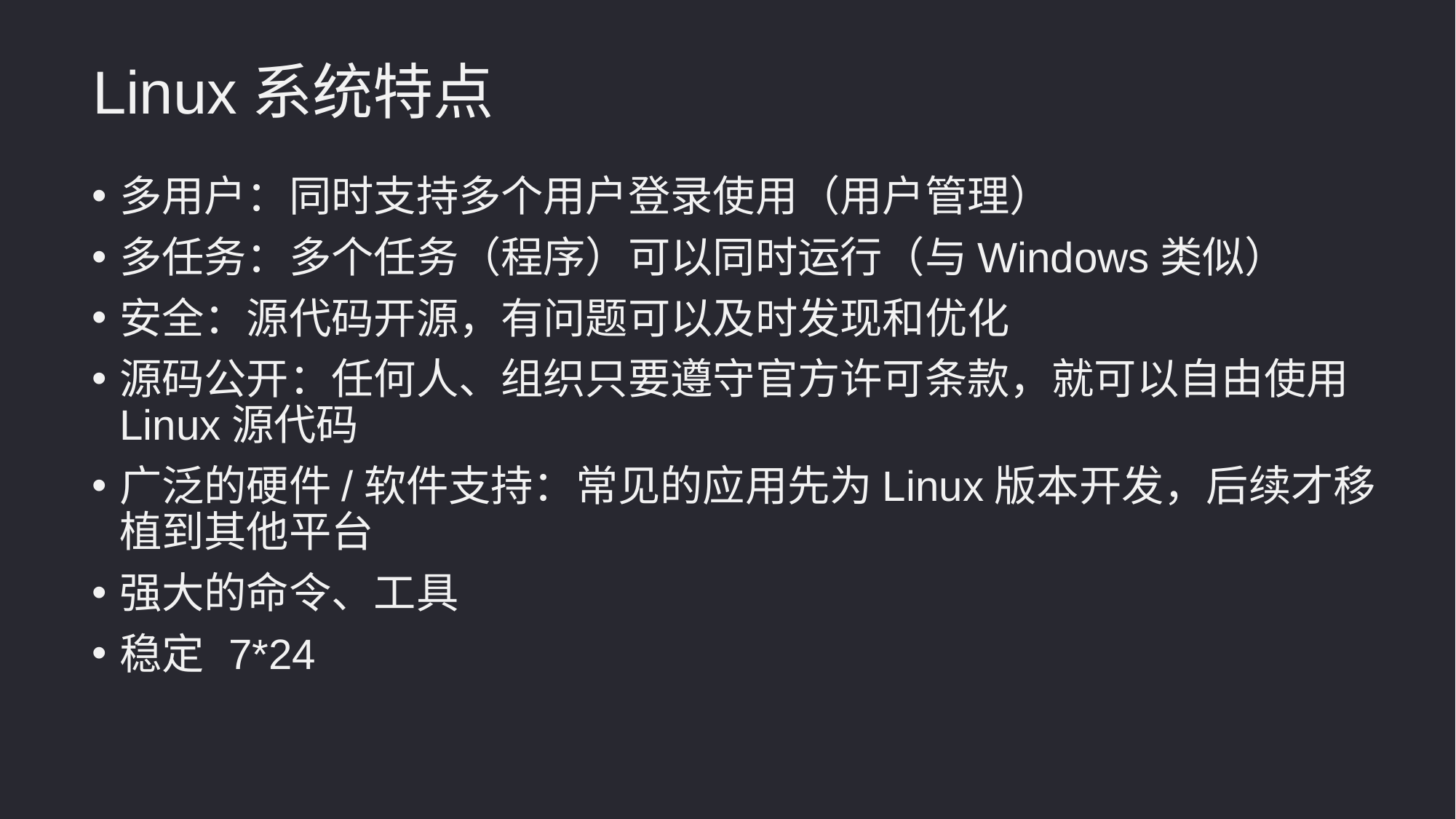

Linux系统特点
多用户：同时支持多个用户登录使用（用户管理）
多任务：多个任务（程序）可以同时运行（与Windows类似）
安全：源代码开源，有问题可以及时发现和优化
源码公开：任何人、组织只要遵守官方许可条款，就可以自由使用Linux源代码
广泛的硬件/软件支持：常见的应用先为Linux版本开发，后续才移植到其他平台
强大的命令、工具
稳定	7*24